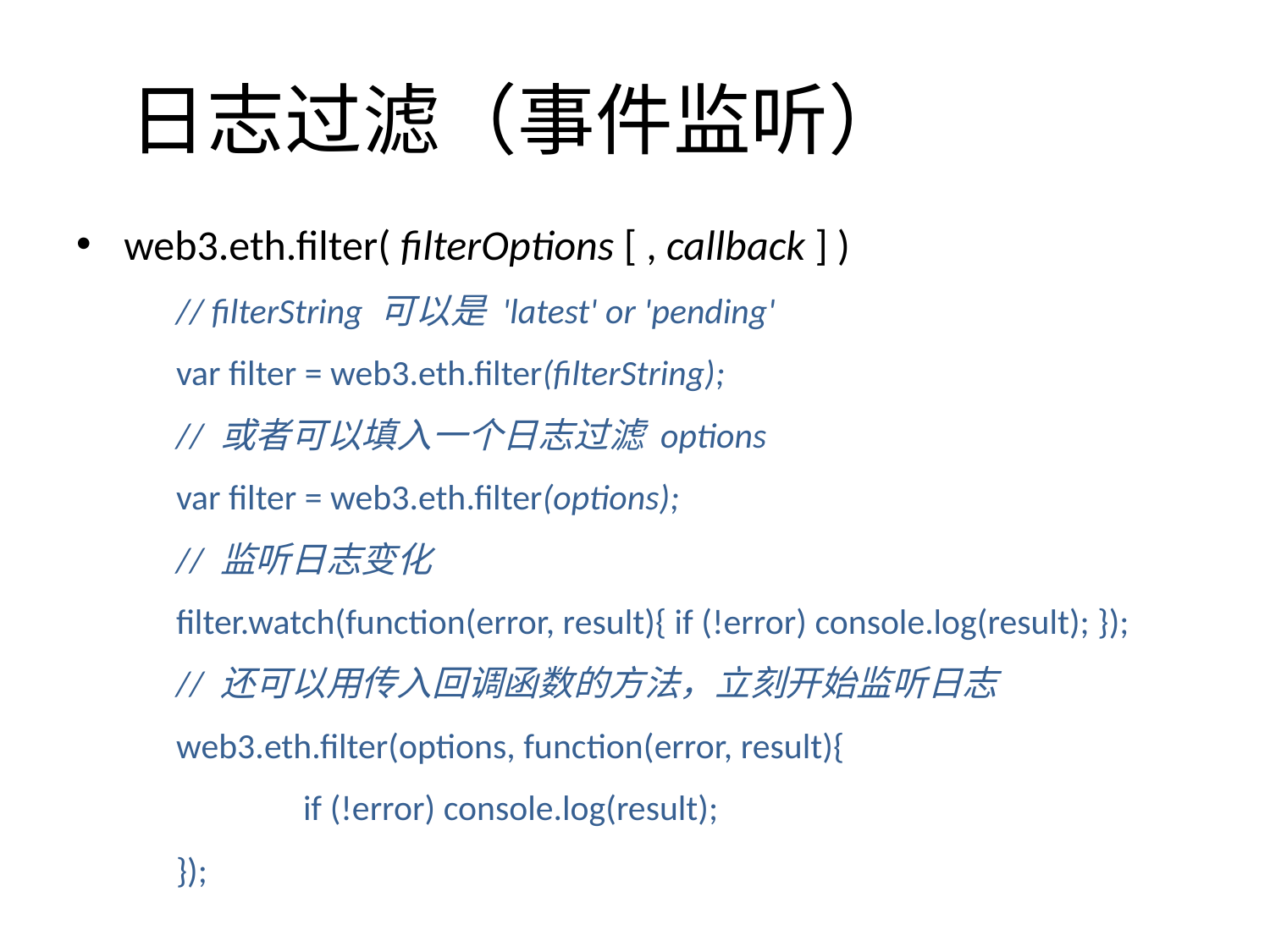

# 日志过滤（事件监听）
web3.eth.filter( filterOptions [ , callback ] )
// filterString 可以是 'latest' or 'pending'
var filter = web3.eth.filter(filterString);
// 或者可以填入一个日志过滤 options
var filter = web3.eth.filter(options);
// 监听日志变化
filter.watch(function(error, result){ if (!error) console.log(result); });
// 还可以用传入回调函数的方法，立刻开始监听日志
web3.eth.filter(options, function(error, result){
	if (!error) console.log(result);
});